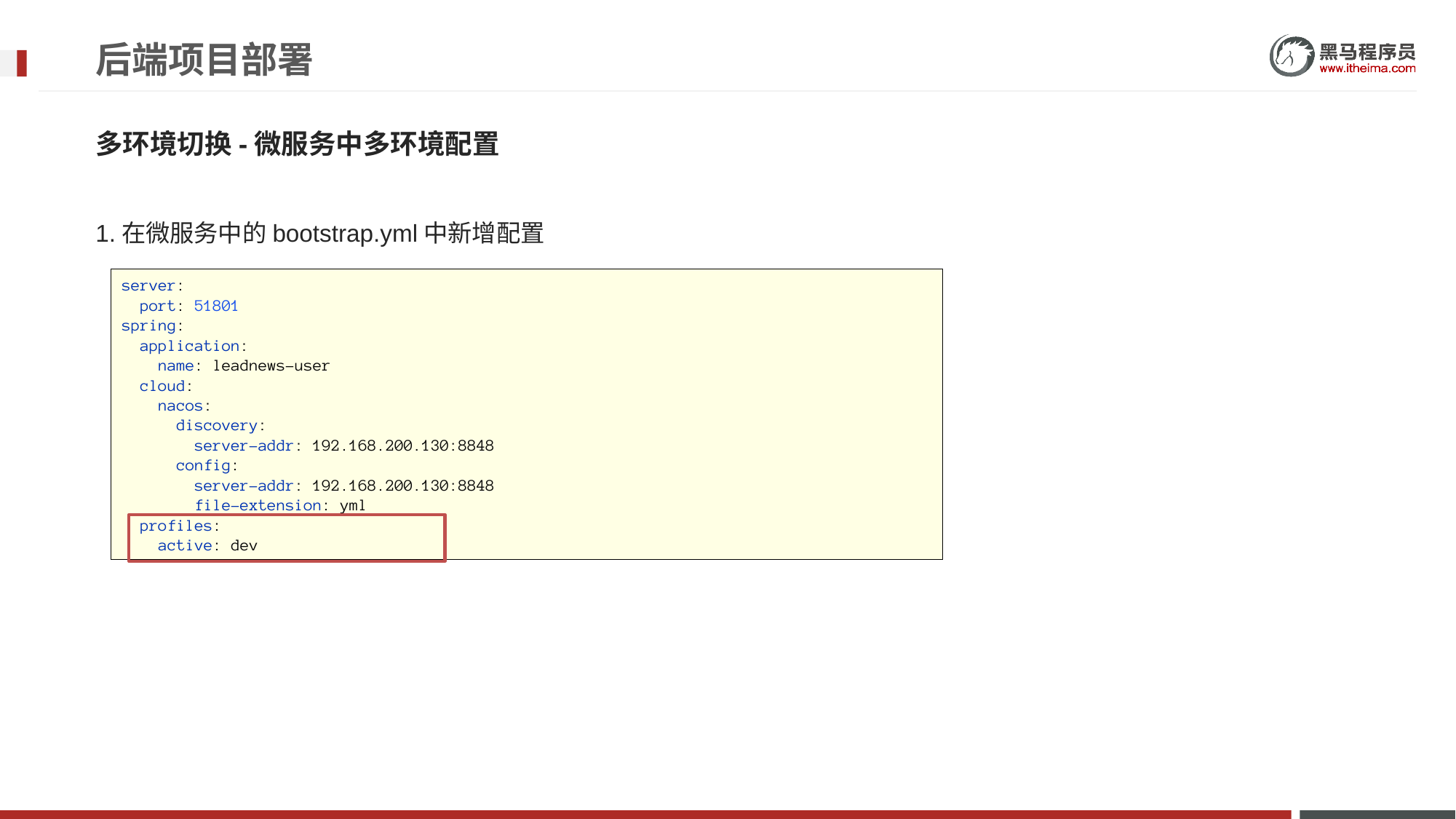

# 后端项目部署
多环境切换-微服务中多环境配置
1.在微服务中的bootstrap.yml中新增配置
server:
  port: 51801
spring:
  application:
    name: leadnews-user
  cloud:
    nacos:
      discovery:
        server-addr: 192.168.200.130:8848
      config:
        server-addr: 192.168.200.130:8848
        file-extension: yml
  profiles:
    active: dev